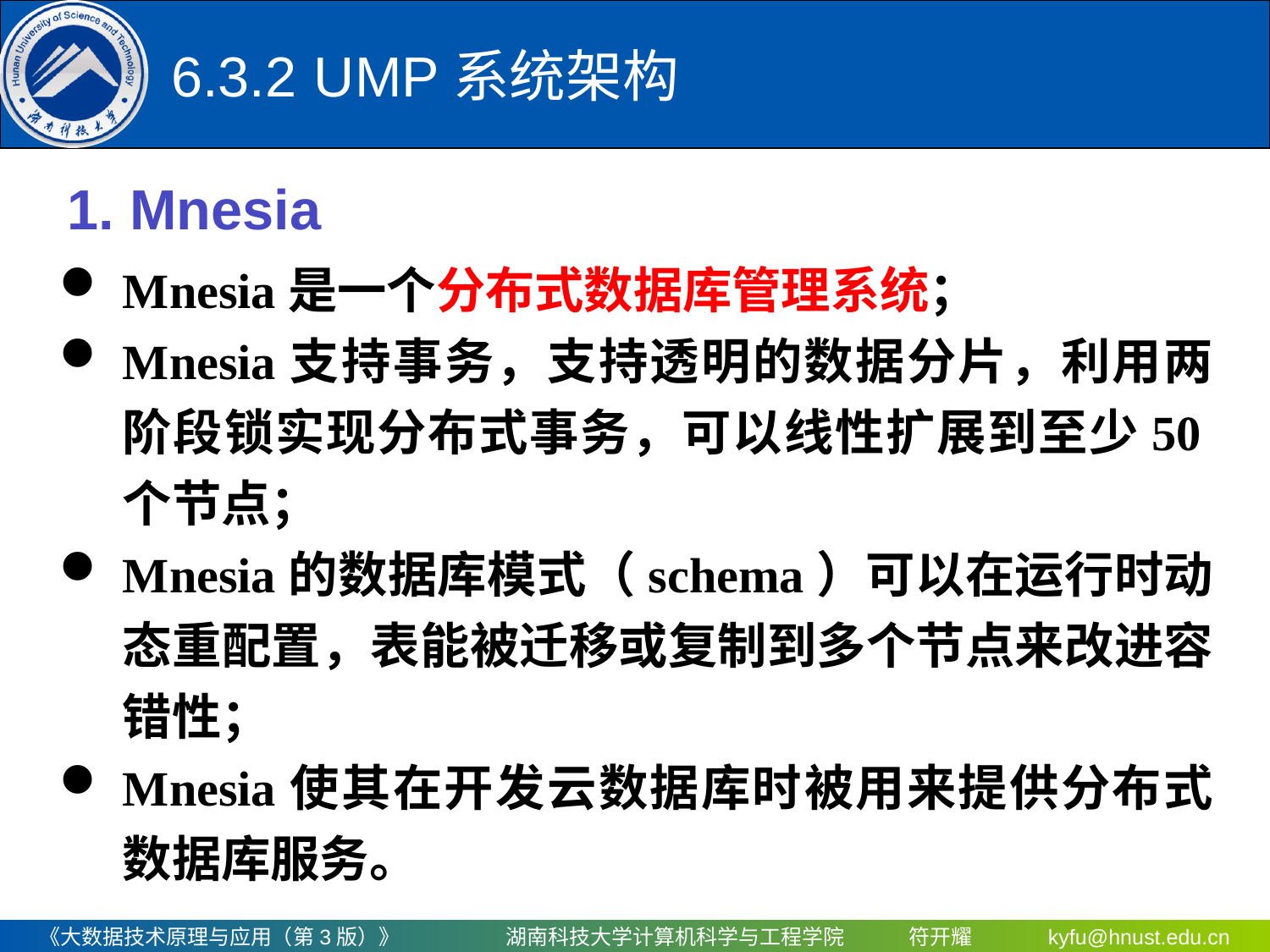

# 6.3.2	 UMP系统架构
1. Mnesia
Mnesia是一个分布式数据库管理系统；
Mnesia支持事务，支持透明的数据分片，利用两阶段锁实现分布式事务，可以线性扩展到至少50个节点；
Mnesia的数据库模式（schema）可以在运行时动态重配置，表能被迁移或复制到多个节点来改进容错性；
Mnesia使其在开发云数据库时被用来提供分布式数据库服务。